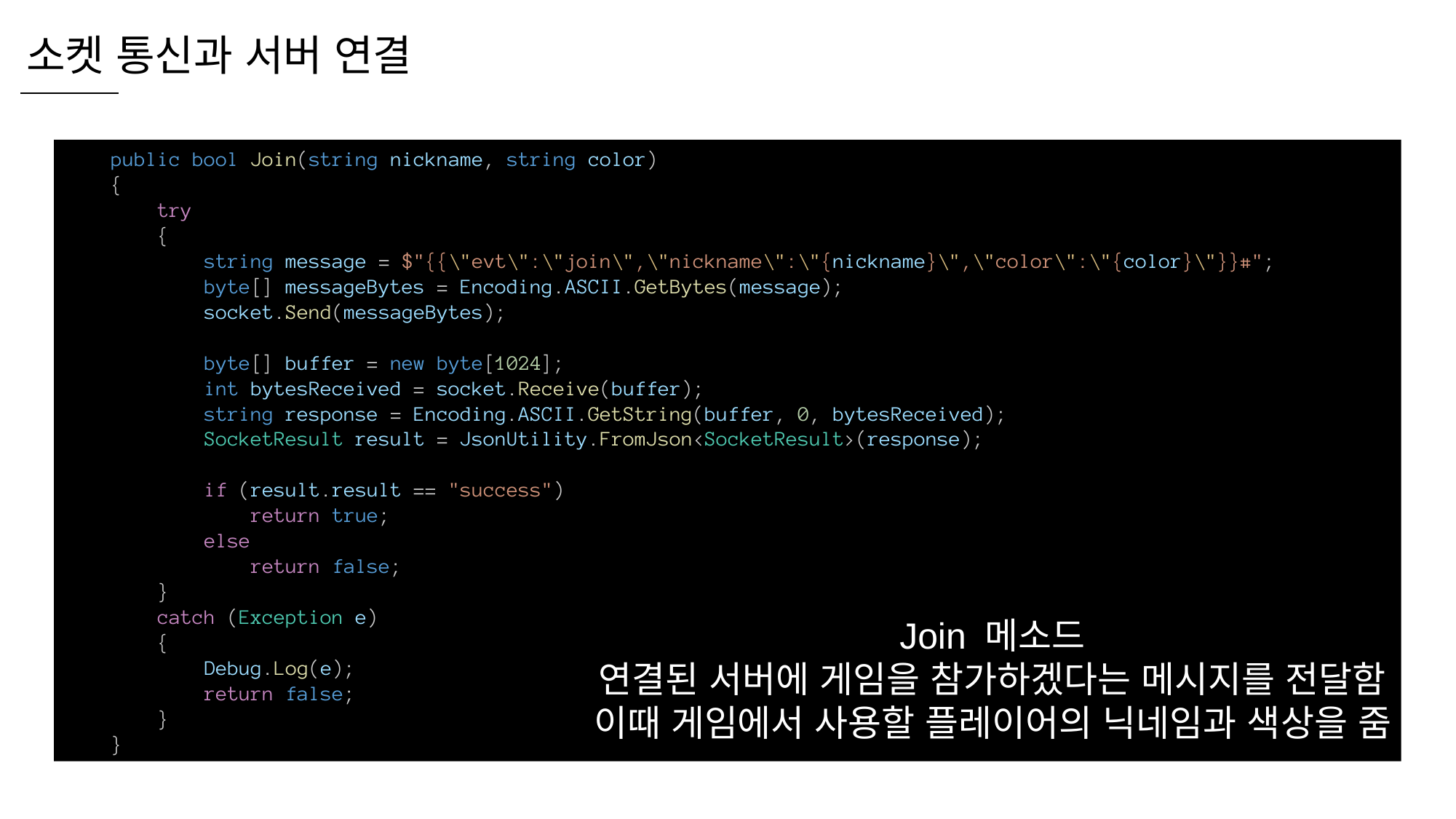

소켓 통신과 서버 연결
    public bool Join(string nickname, string color)
    {
        try
        {
            string message = $"{{\"evt\":\"join\",\"nickname\":\"{nickname}\",\"color\":\"{color}\"}}#";
            byte[] messageBytes = Encoding.ASCII.GetBytes(message);
            socket.Send(messageBytes);
            byte[] buffer = new byte[1024];
            int bytesReceived = socket.Receive(buffer);
            string response = Encoding.ASCII.GetString(buffer, 0, bytesReceived);
            SocketResult result = JsonUtility.FromJson<SocketResult>(response);
            if (result.result == "success")
                return true;
            else
                return false;
        }
        catch (Exception e)
        {
            Debug.Log(e);
            return false;
        }
    }
Join 메소드
연결된 서버에 게임을 참가하겠다는 메시지를 전달함
이때 게임에서 사용할 플레이어의 닉네임과 색상을 줌